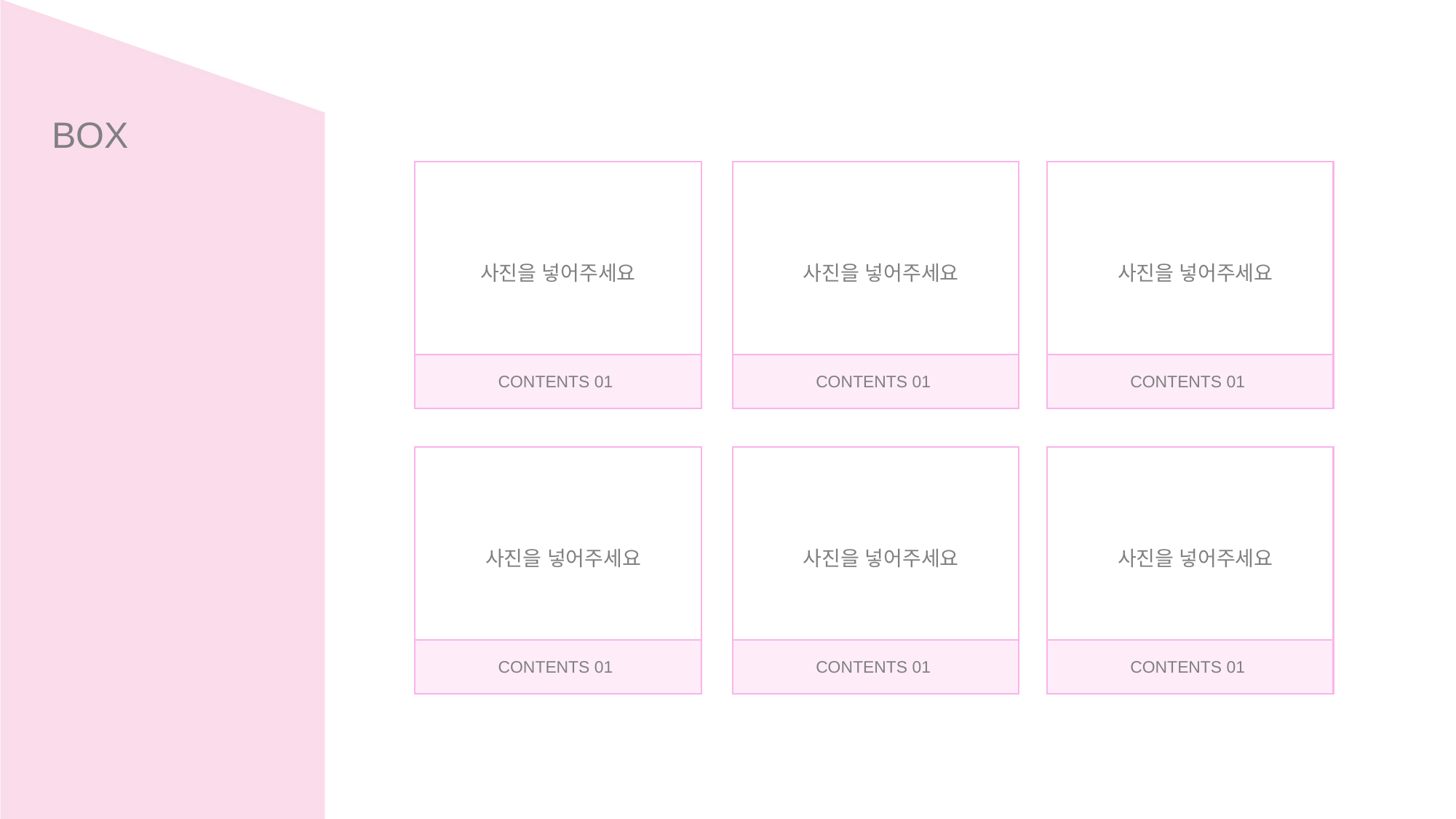

BOX
사진을 넣어주세요

CONTENTS 01
I사진을 넣어주세요
G
CONTENTS 01
I사진을 넣어주세요
G
CONTENTS 01
I사진을 넣어주세요
G
CONTENTS 01
I사진을 넣어주세요
G
CONTENTS 01
I사진을 넣어주세요

CONTENTS 01